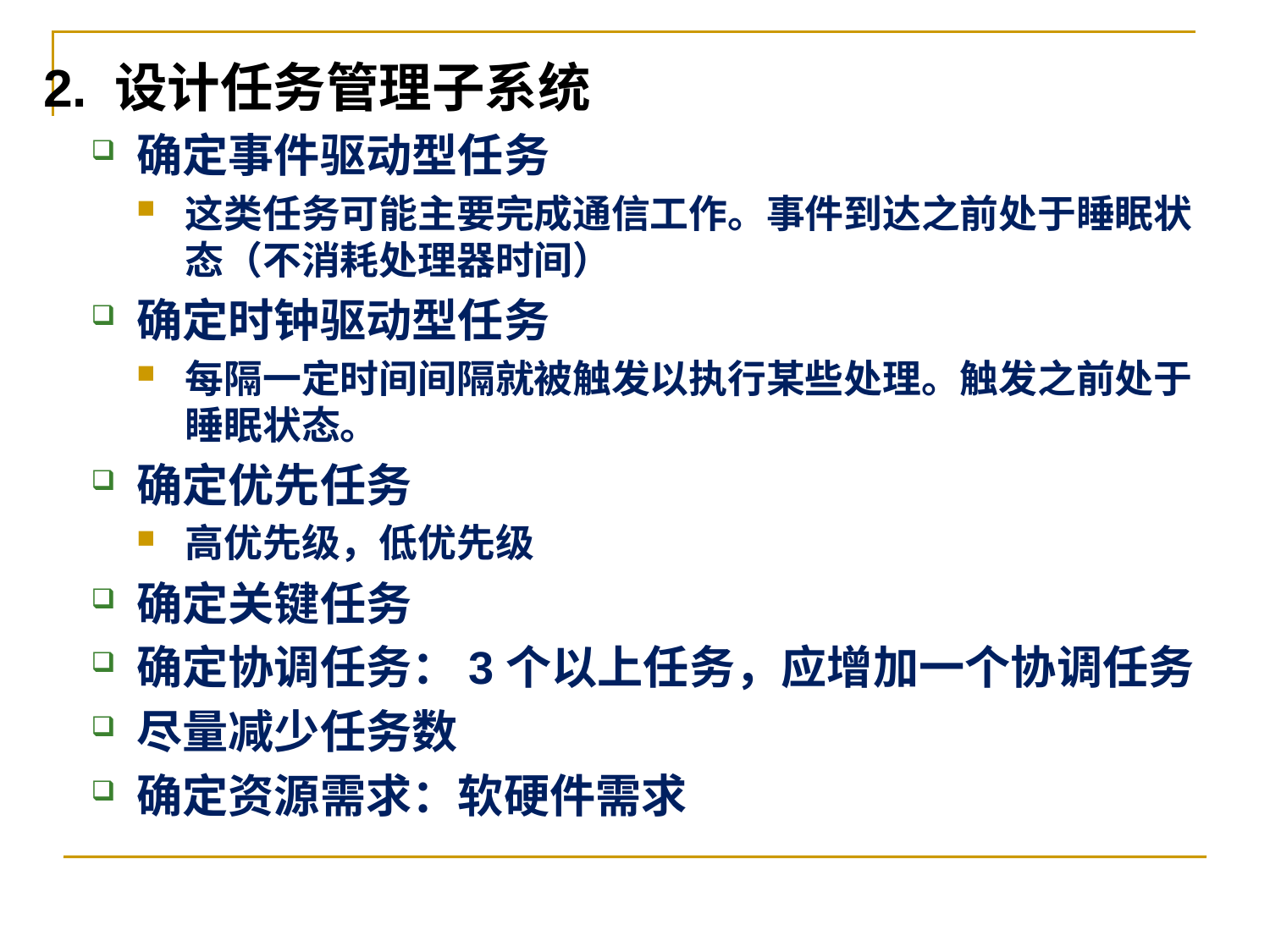

2. 设计任务管理子系统
确定事件驱动型任务
这类任务可能主要完成通信工作。事件到达之前处于睡眠状态（不消耗处理器时间）
确定时钟驱动型任务
每隔一定时间间隔就被触发以执行某些处理。触发之前处于睡眠状态。
确定优先任务
高优先级，低优先级
确定关键任务
确定协调任务：3个以上任务，应增加一个协调任务
尽量减少任务数
确定资源需求：软硬件需求